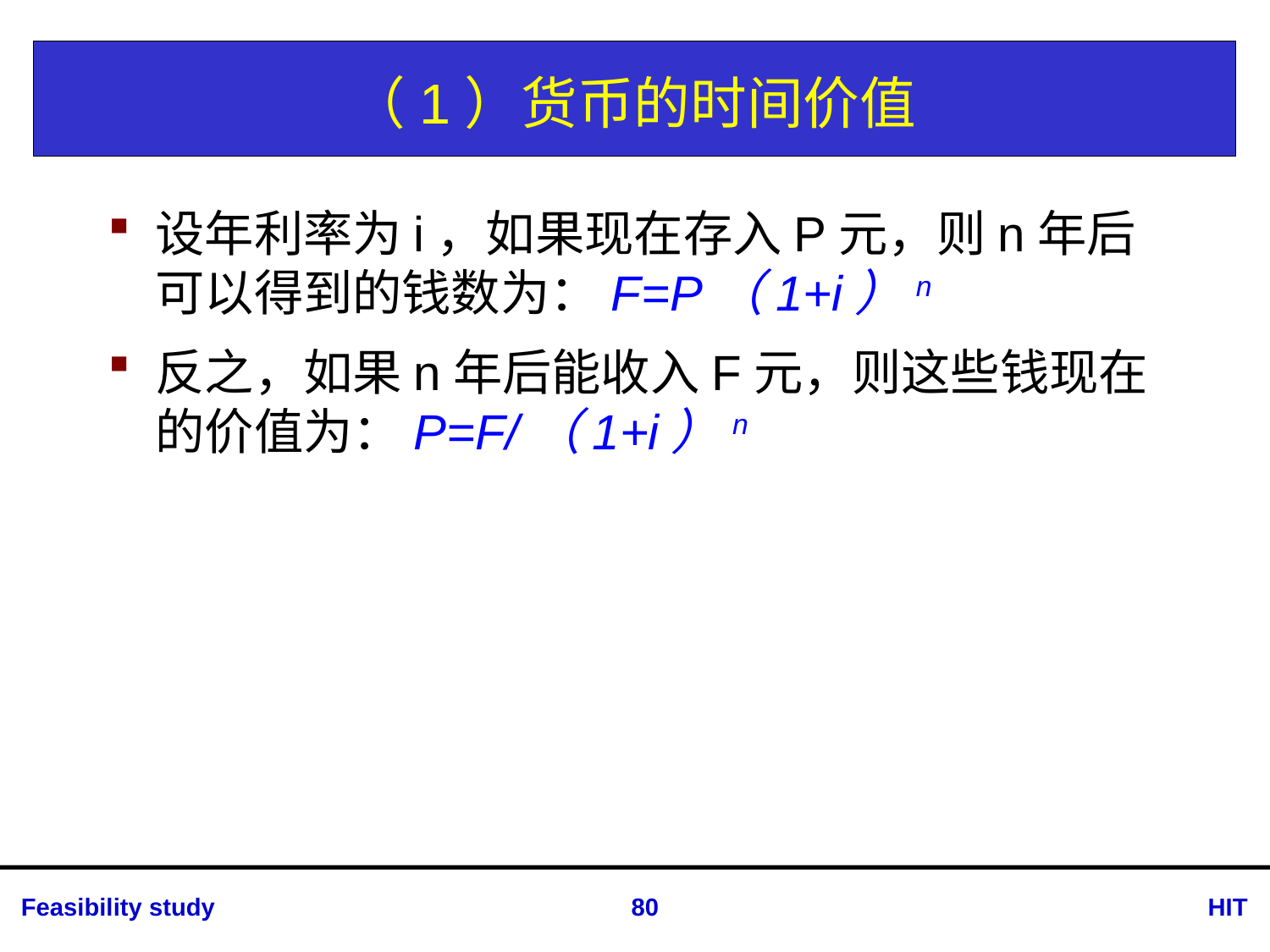

# （1）货币的时间价值
设年利率为i，如果现在存入P元，则n年后可以得到的钱数为：F=P（1+i）n
反之，如果n年后能收入F元，则这些钱现在的价值为：P=F/（1+i）n